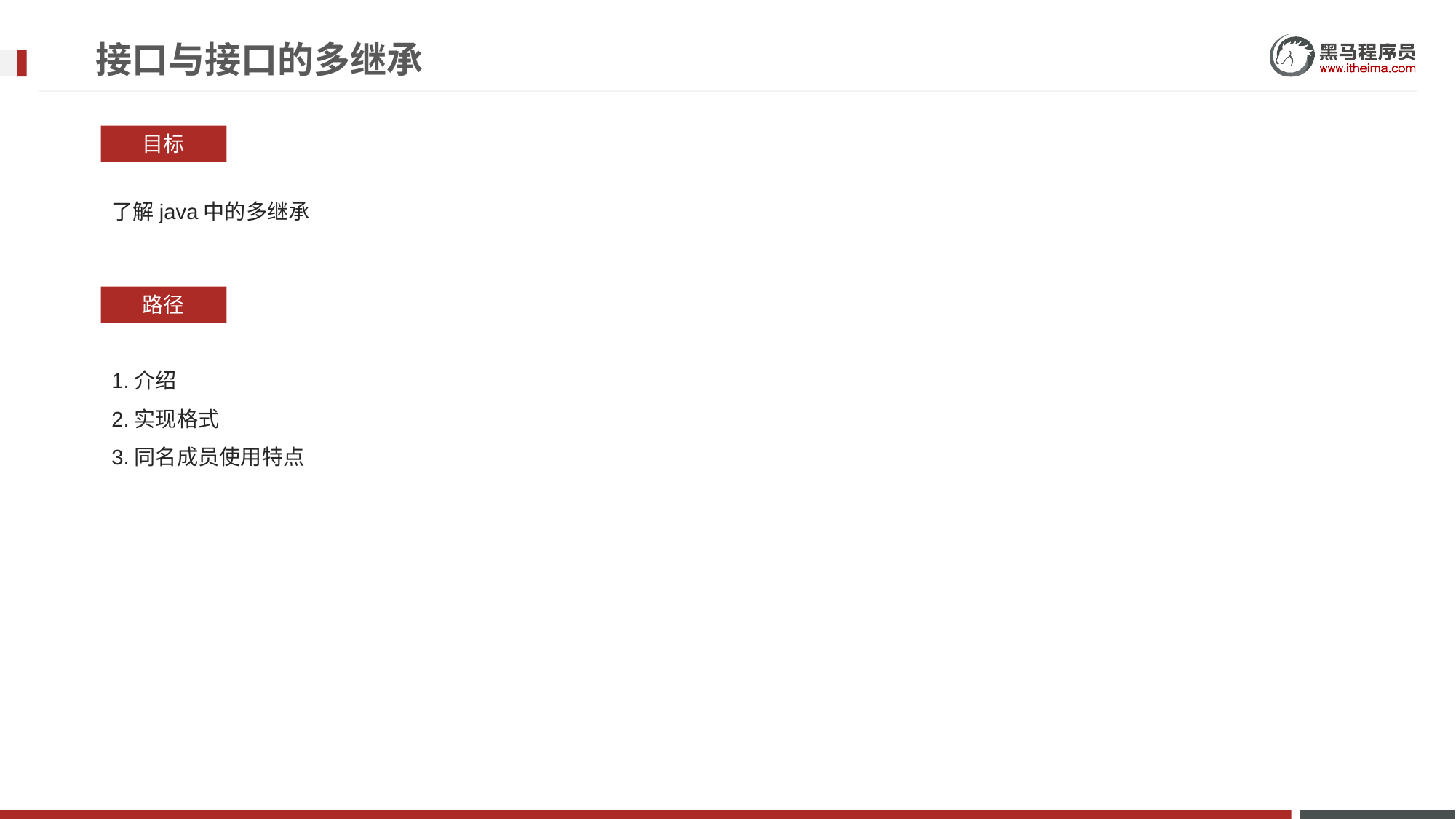

# 接口与接口的多继承
目标
了解java中的多继承
路径
1.介绍
2.实现格式
3.同名成员使用特点